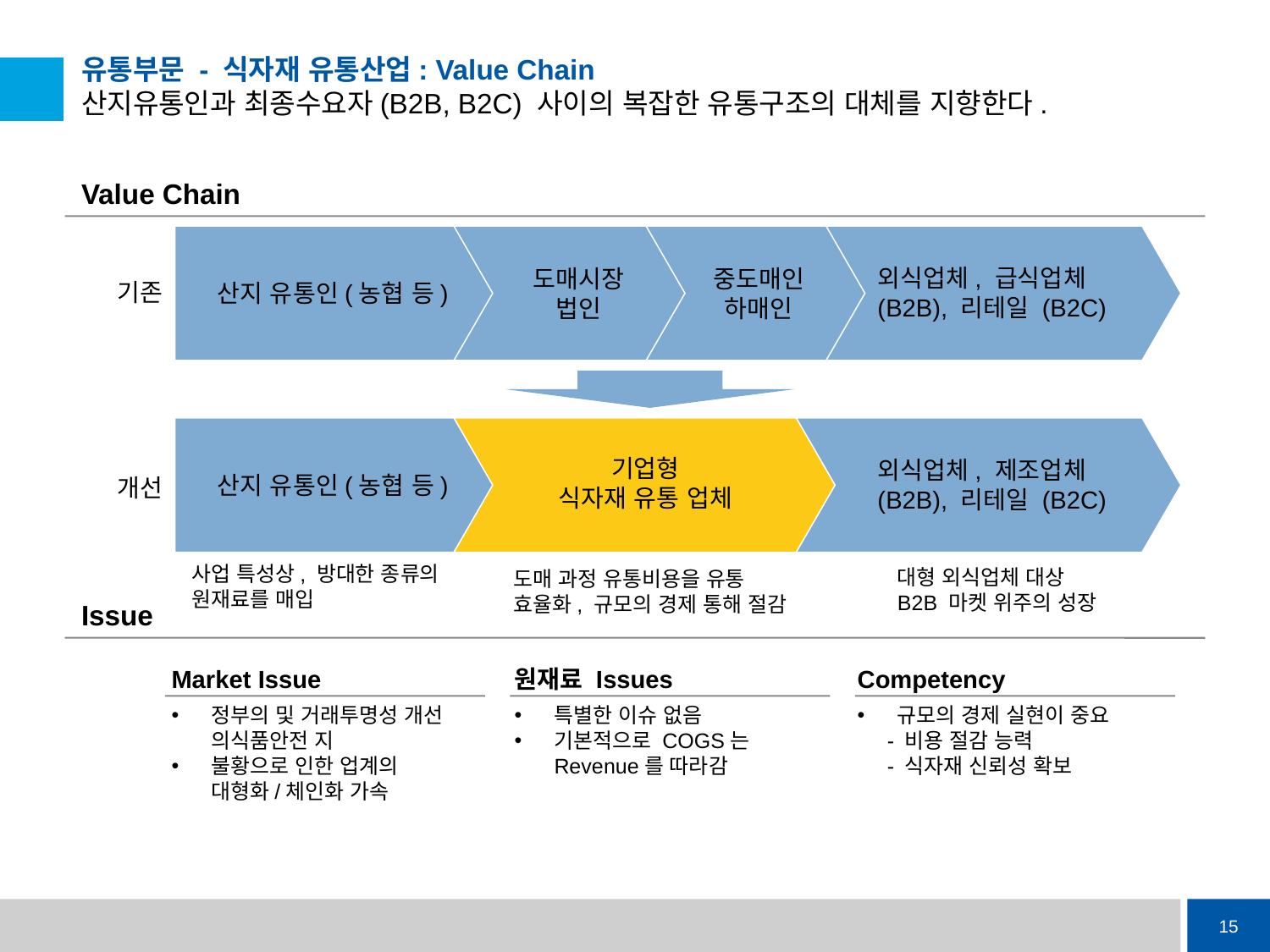

# 유통부문 - 식자재 유통산업: Value Chain 산지유통인과 최종수요자(B2B, B2C) 사이의 복잡한 유통구조의 대체를 지향한다.
Value Chain

외식업체, 급식업체 (B2B), 리테일 (B2C)
도매시장
법인
중도매인
하매인
기존
산지 유통인(농협 등)

기업형
식자재 유통 업체
외식업체, 제조업체 (B2B), 리테일 (B2C)
산지 유통인(농협 등)
개선
사업 특성상, 방대한 종류의 원재료를 매입
대형 외식업체 대상
B2B 마켓 위주의 성장
도매 과정 유통비용을 유통 효율화, 규모의 경제 통해 절감
Issue

Market Issue
원재료 Issues
Competency
정부의 및 거래투명성 개선 의식품안전 지
불황으로 인한 업계의 대형화/체인화 가속

특별한 이슈 없음
기본적으로 COGS는 Revenue를 따라감

규모의 경제 실현이 중요
     - 비용 절감 능력
     - 식자재 신뢰성 확보